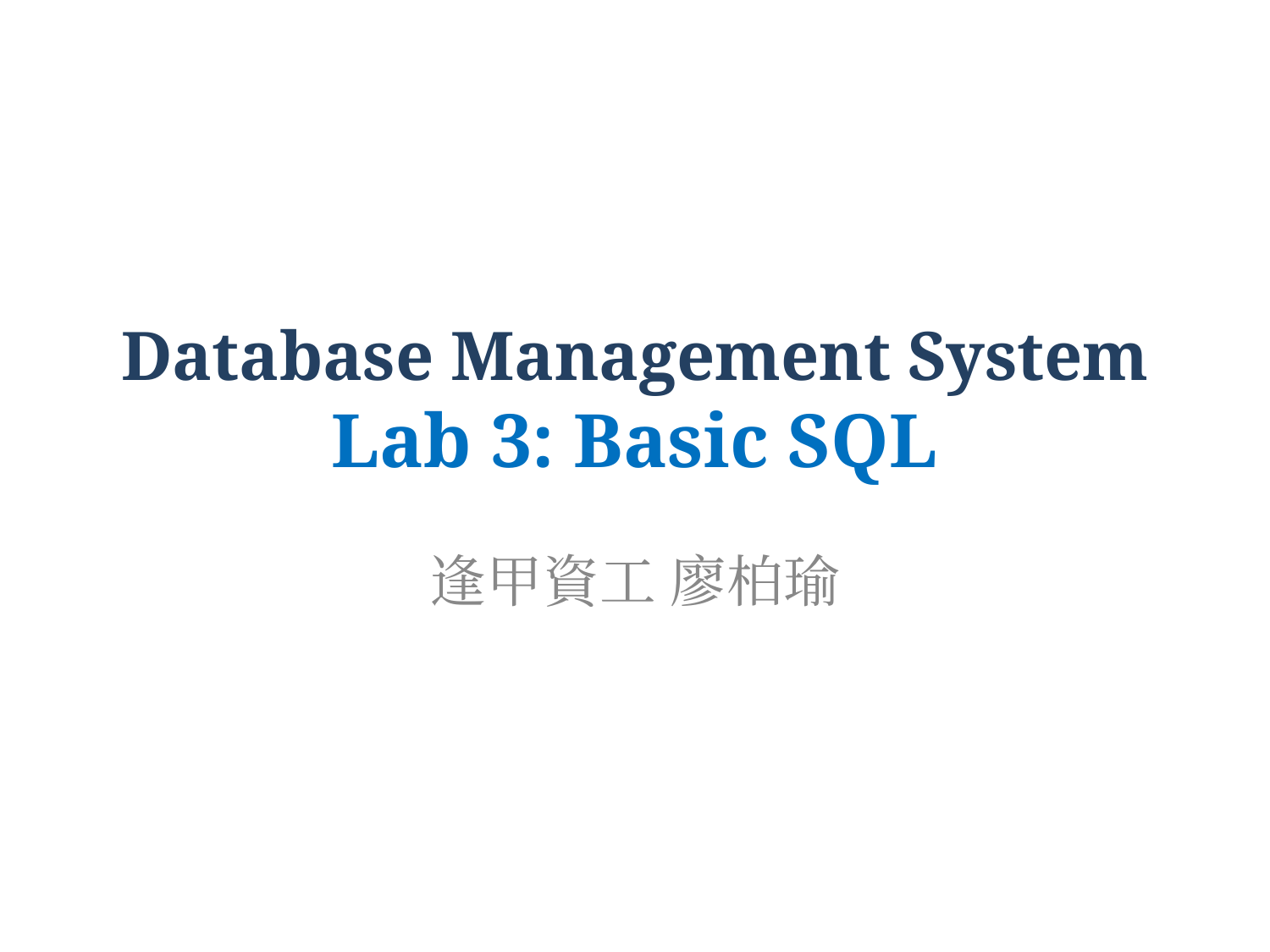

# Database Management System Lab 3: Basic SQL
逢甲資工 廖柏瑜